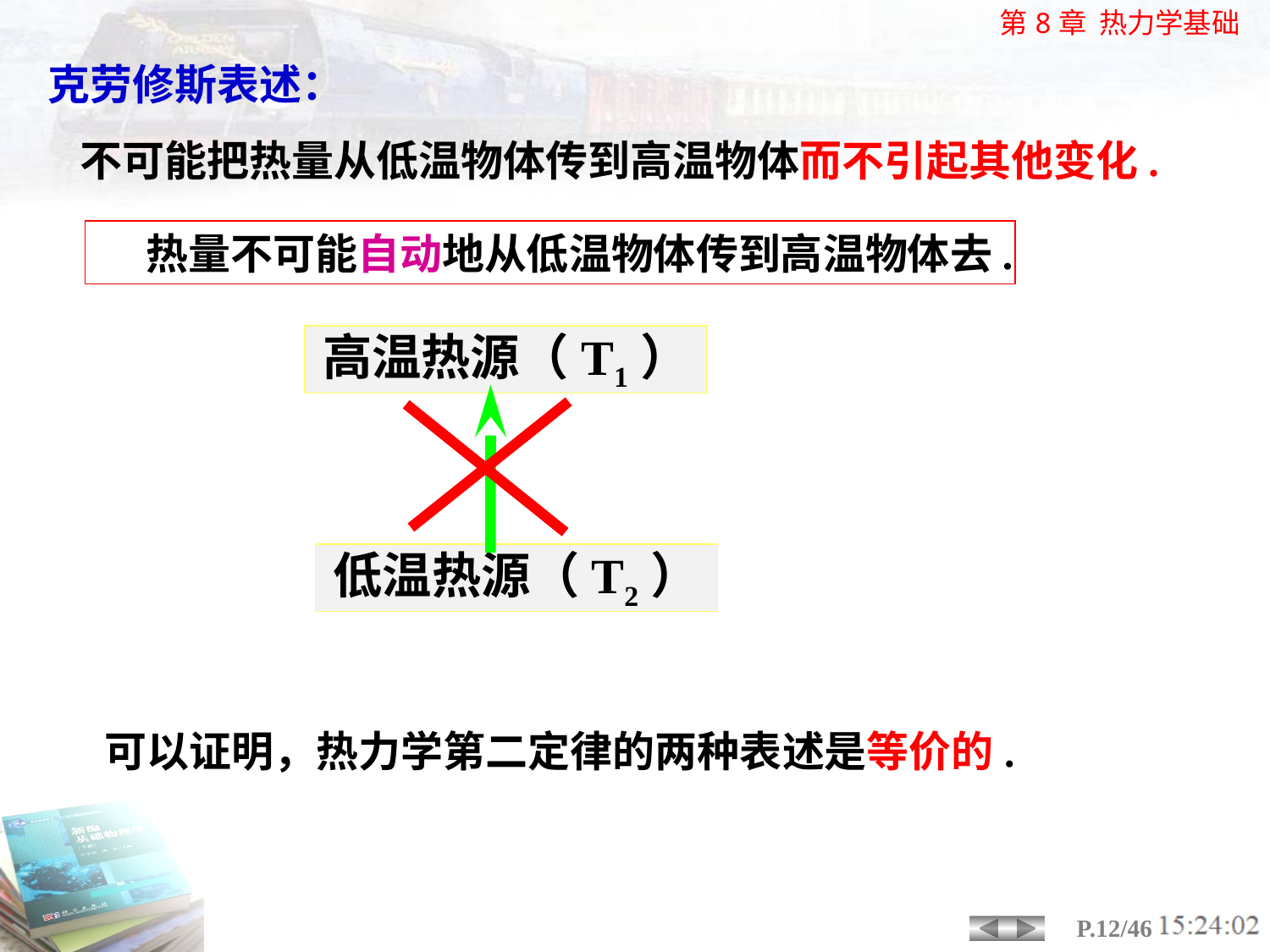

克劳修斯表述：
   不可能把热量从低温物体传到高温物体而不引起其他变化.
    热量不可能自动地从低温物体传到高温物体去.
高温热源（T1）
低温热源（T2）

    可以证明，热力学第二定律的两种表述是等价的.